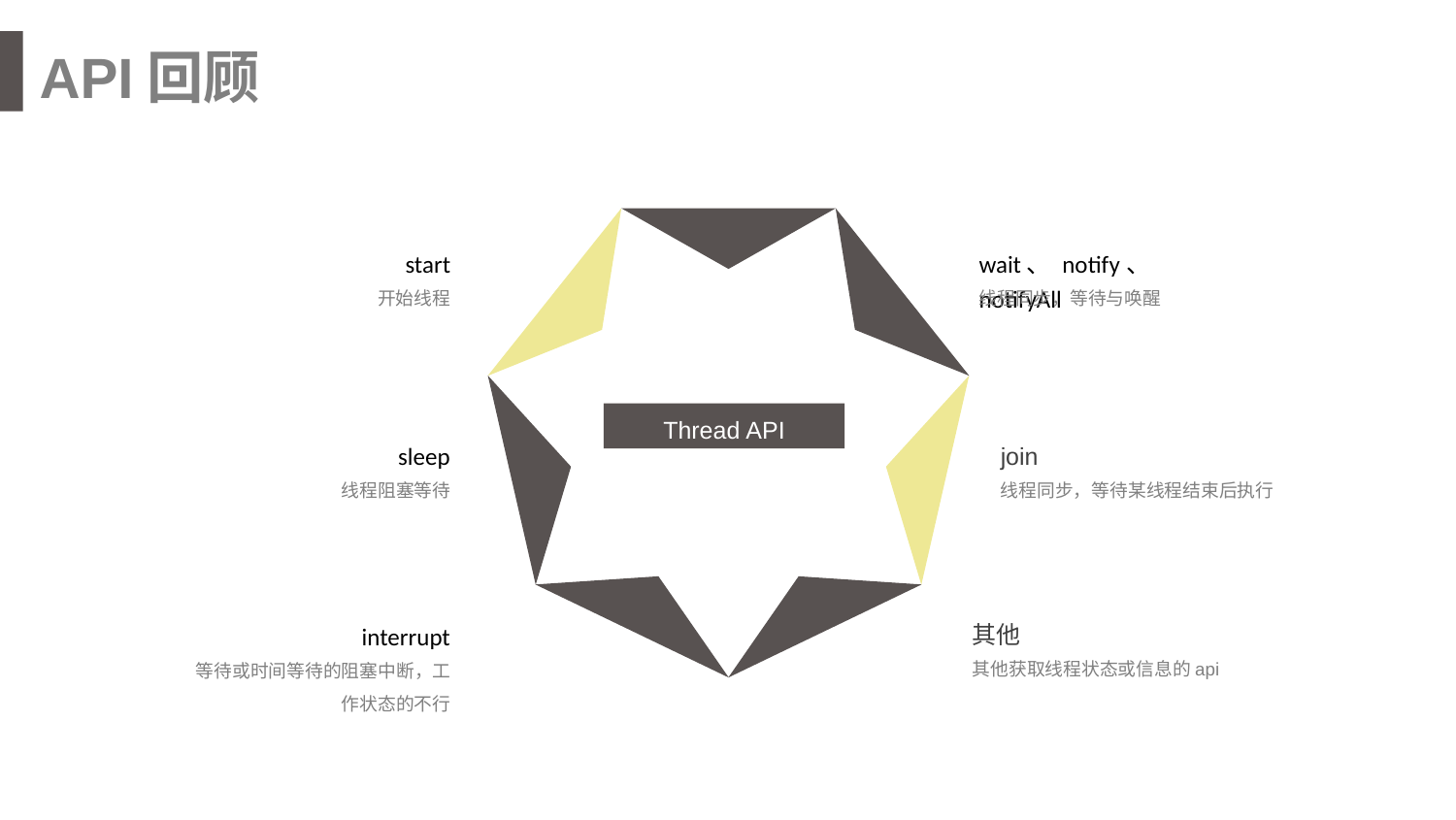

API回顾

start
wait、 notify、 notifyAll
开始线程
线程同步，等待与唤醒
Thread API
sleep
join
线程阻塞等待
线程同步，等待某线程结束后执行
其他
interrupt
其他获取线程状态或信息的api
等待或时间等待的阻塞中断，工作状态的不行